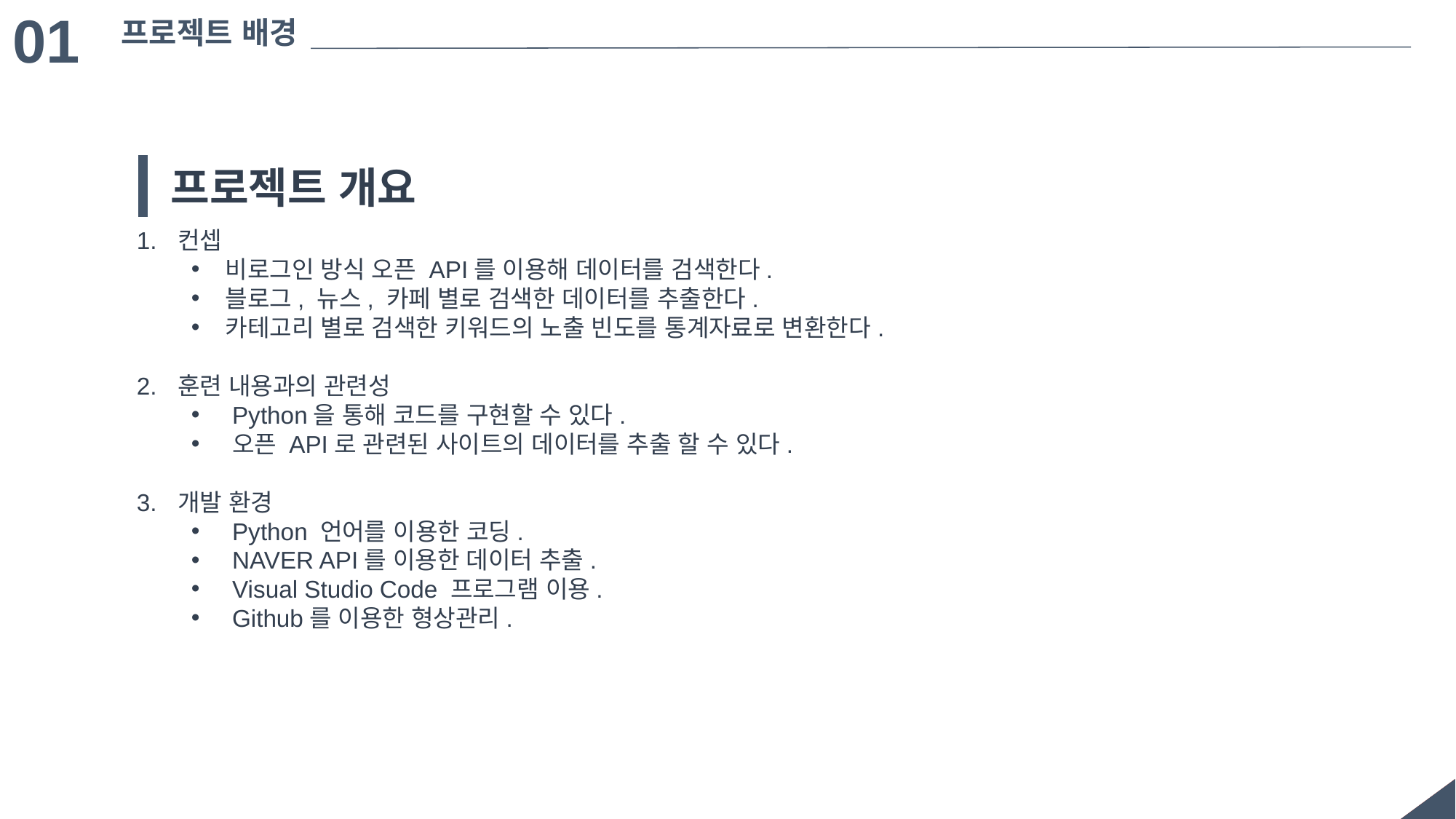

01
프로젝트 배경

프로젝트 개요
컨셉
비로그인 방식 오픈 API를 이용해 데이터를 검색한다.
블로그, 뉴스, 카페 별로 검색한 데이터를 추출한다.
카테고리 별로 검색한 키워드의 노출 빈도를 통계자료로 변환한다.

훈련 내용과의 관련성
Python을 통해 코드를 구현할 수 있다.
오픈 API로 관련된 사이트의 데이터를 추출 할 수 있다.

개발 환경
Python 언어를 이용한 코딩.
NAVER API를 이용한 데이터 추출.
Visual Studio Code 프로그램 이용.
Github를 이용한 형상관리.